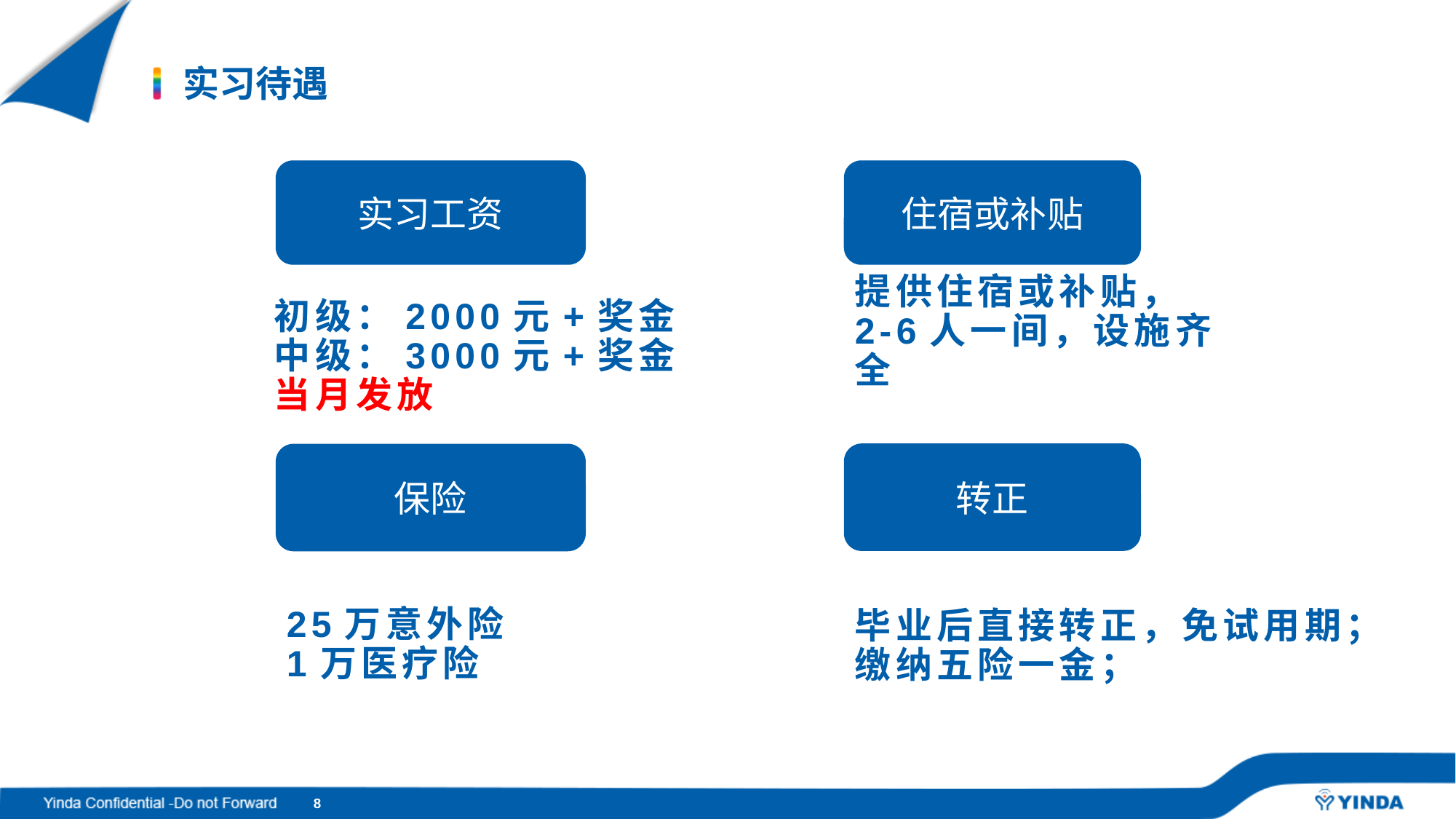

# 实习待遇
实习工资
住宿或补贴
初级：2000元+奖金
中级：3000元+奖金
当月发放
提供住宿或补贴，
2-6人一间，设施齐全

转正
保险
25万意外险
1万医疗险
毕业后直接转正，免试用期；
缴纳五险一金；
8